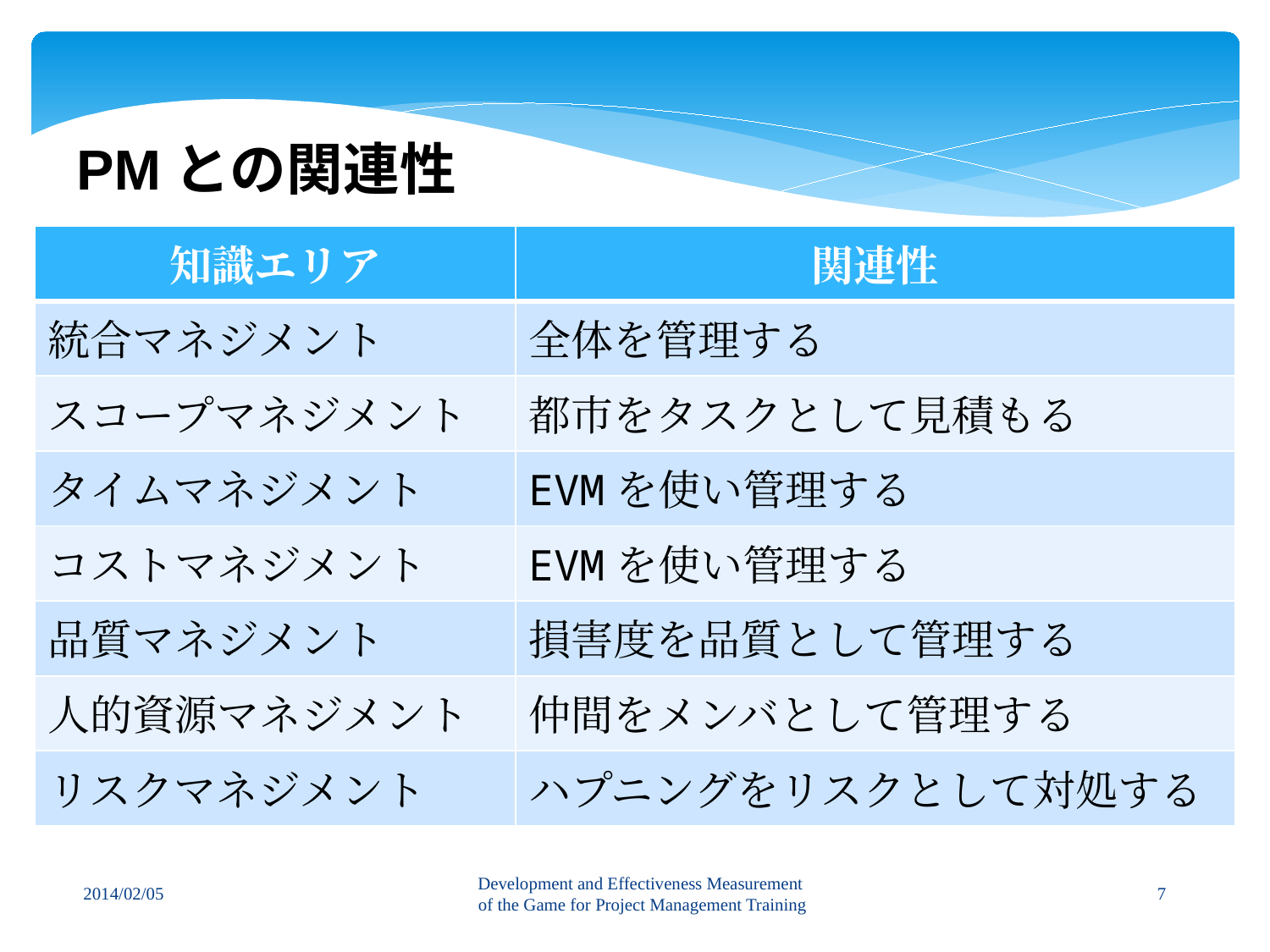

PMとの関連性
| 知識エリア | 関連性 |
| --- | --- |
| 統合マネジメント | 全体を管理する |
| スコープマネジメント | 都市をタスクとして見積もる |
| タイムマネジメント | EVMを使い管理する |
| コストマネジメント | EVMを使い管理する |
| 品質マネジメント | 損害度を品質として管理する |
| 人的資源マネジメント | 仲間をメンバとして管理する |
| リスクマネジメント | ハプニングをリスクとして対処する |
7
2014/02/05
Development and Effectiveness Measurement
of the Game for Project Management Training